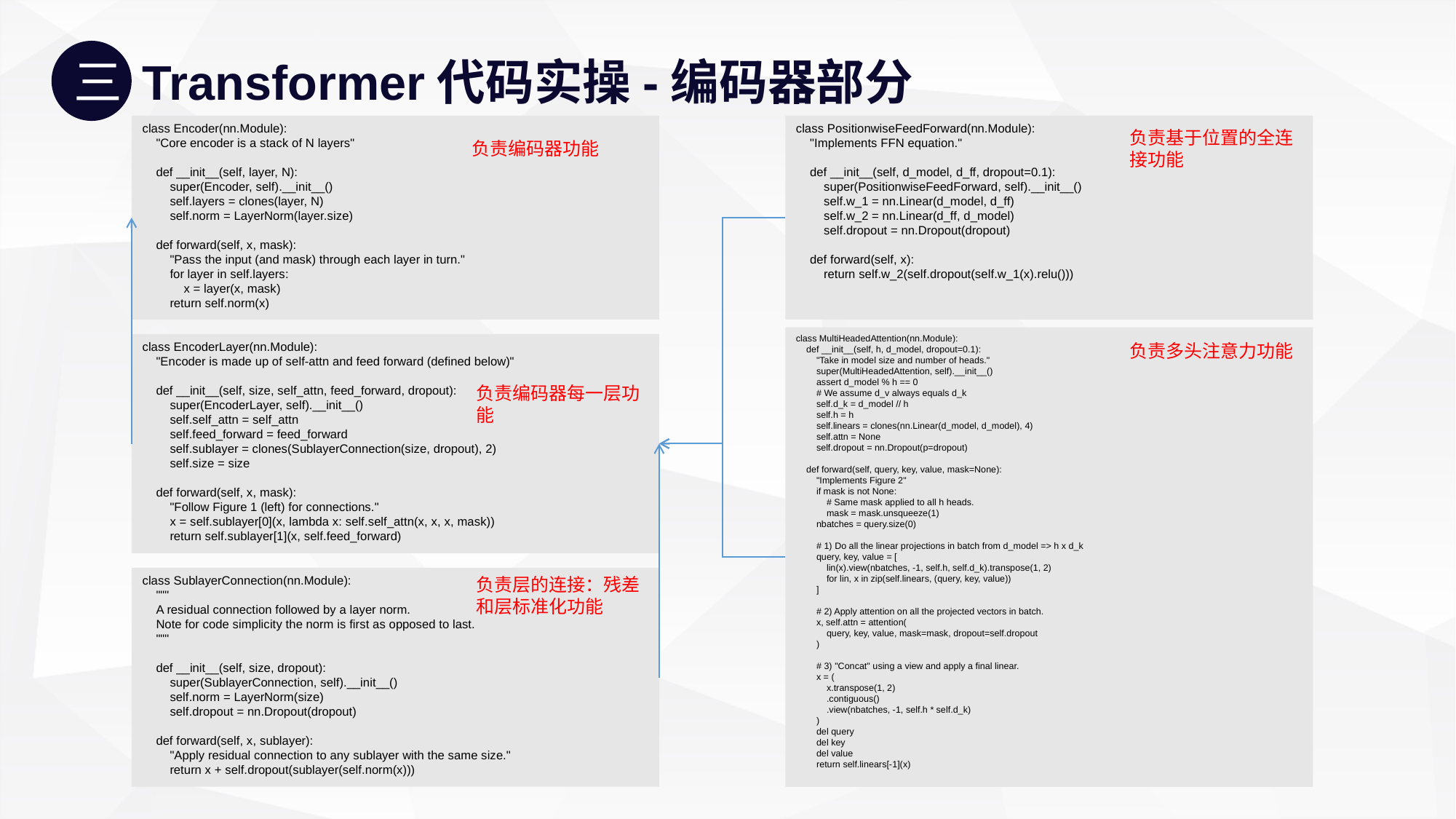

三
Transformer代码实操-编码器部分（一）
class Encoder(nn.Module):
    "Core encoder is a stack of N layers"

    def __init__(self, layer, N):
        super(Encoder, self).__init__()
        self.layers = clones(layer, N)
        self.norm = LayerNorm(layer.size)

    def forward(self, x, mask):
        "Pass the input (and mask) through each layer in turn."
        for layer in self.layers:
            x = layer(x, mask)
        return self.norm(x)
class PositionwiseFeedForward(nn.Module):
    "Implements FFN equation."

    def __init__(self, d_model, d_ff, dropout=0.1):
        super(PositionwiseFeedForward, self).__init__()
        self.w_1 = nn.Linear(d_model, d_ff)
        self.w_2 = nn.Linear(d_ff, d_model)
        self.dropout = nn.Dropout(dropout)

    def forward(self, x):
        return self.w_2(self.dropout(self.w_1(x).relu()))
负责基于位置的全连接功能
负责编码器功能
class MultiHeadedAttention(nn.Module):
    def __init__(self, h, d_model, dropout=0.1):
        "Take in model size and number of heads."
        super(MultiHeadedAttention, self).__init__()
        assert d_model % h == 0
        # We assume d_v always equals d_k
        self.d_k = d_model // h
        self.h = h
        self.linears = clones(nn.Linear(d_model, d_model), 4)
        self.attn = None
        self.dropout = nn.Dropout(p=dropout)

    def forward(self, query, key, value, mask=None):
        "Implements Figure 2"
        if mask is not None:
            # Same mask applied to all h heads.
            mask = mask.unsqueeze(1)
        nbatches = query.size(0)

        # 1) Do all the linear projections in batch from d_model => h x d_k
        query, key, value = [
            lin(x).view(nbatches, -1, self.h, self.d_k).transpose(1, 2)
            for lin, x in zip(self.linears, (query, key, value))
        ]

        # 2) Apply attention on all the projected vectors in batch.
        x, self.attn = attention(
            query, key, value, mask=mask, dropout=self.dropout
        )

        # 3) "Concat" using a view and apply a final linear.
        x = (
            x.transpose(1, 2)
            .contiguous()
            .view(nbatches, -1, self.h * self.d_k)
        )
        del query
        del key
        del value
        return self.linears[-1](x)
class EncoderLayer(nn.Module):
    "Encoder is made up of self-attn and feed forward (defined below)"

    def __init__(self, size, self_attn, feed_forward, dropout):
        super(EncoderLayer, self).__init__()
        self.self_attn = self_attn
        self.feed_forward = feed_forward
        self.sublayer = clones(SublayerConnection(size, dropout), 2)
        self.size = size

    def forward(self, x, mask):
        "Follow Figure 1 (left) for connections."
        x = self.sublayer[0](x, lambda x: self.self_attn(x, x, x, mask))
        return self.sublayer[1](x, self.feed_forward)
负责多头注意力功能
负责编码器每一层功能
class SublayerConnection(nn.Module):
    """
    A residual connection followed by a layer norm.
    Note for code simplicity the norm is first as opposed to last.
    """

    def __init__(self, size, dropout):
        super(SublayerConnection, self).__init__()
        self.norm = LayerNorm(size)
        self.dropout = nn.Dropout(dropout)

    def forward(self, x, sublayer):
        "Apply residual connection to any sublayer with the same size."
        return x + self.dropout(sublayer(self.norm(x)))
负责层的连接：残差和层标准化功能